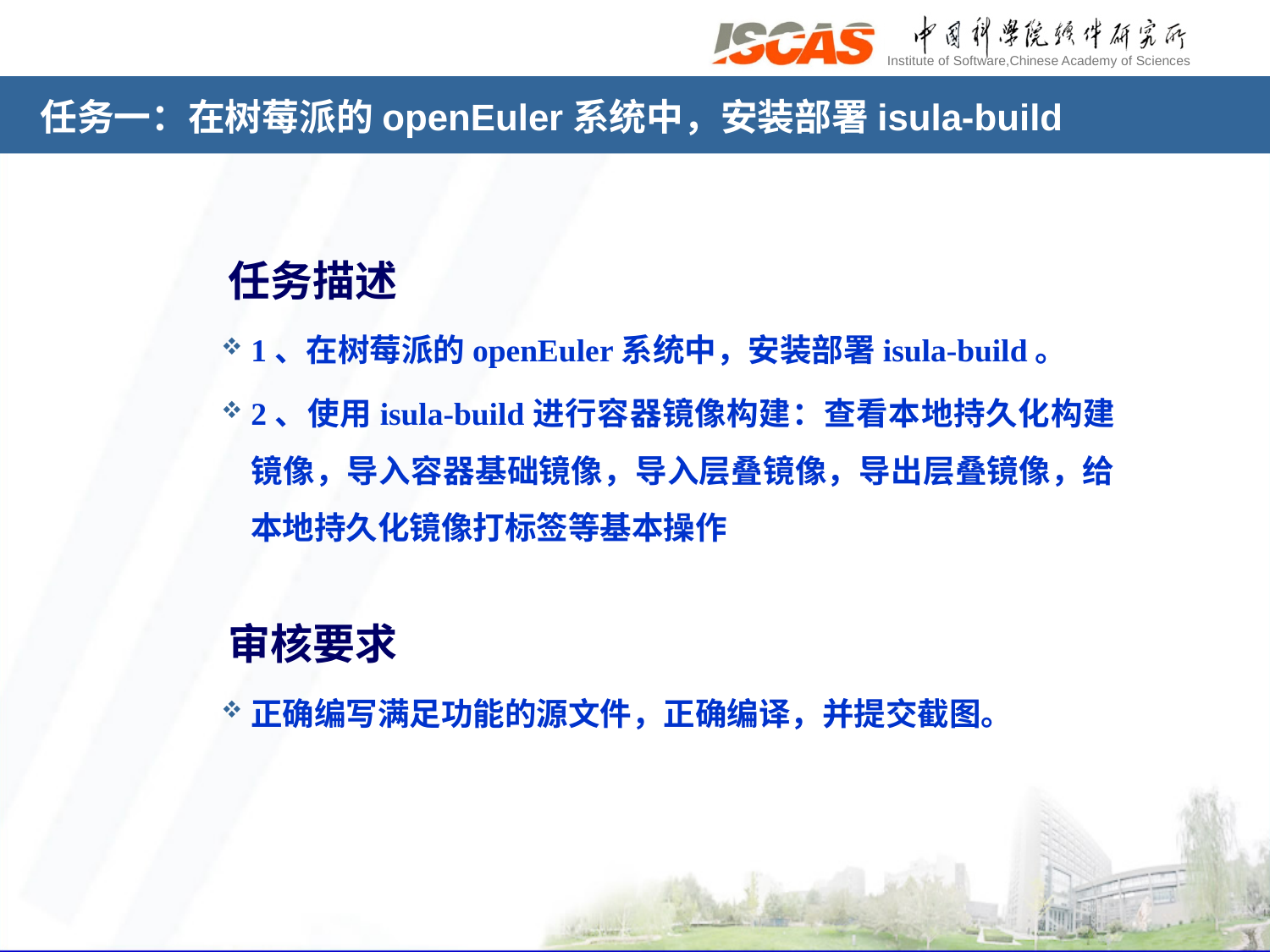

# 任务一：在树莓派的openEuler系统中，安装部署isula-build
任务描述
1、在树莓派的openEuler系统中，安装部署isula-build。
2、使用isula-build进行容器镜像构建：查看本地持久化构建镜像，导入容器基础镜像，导入层叠镜像，导出层叠镜像，给本地持久化镜像打标签等基本操作

审核要求
正确编写满足功能的源文件，正确编译，并提交截图。